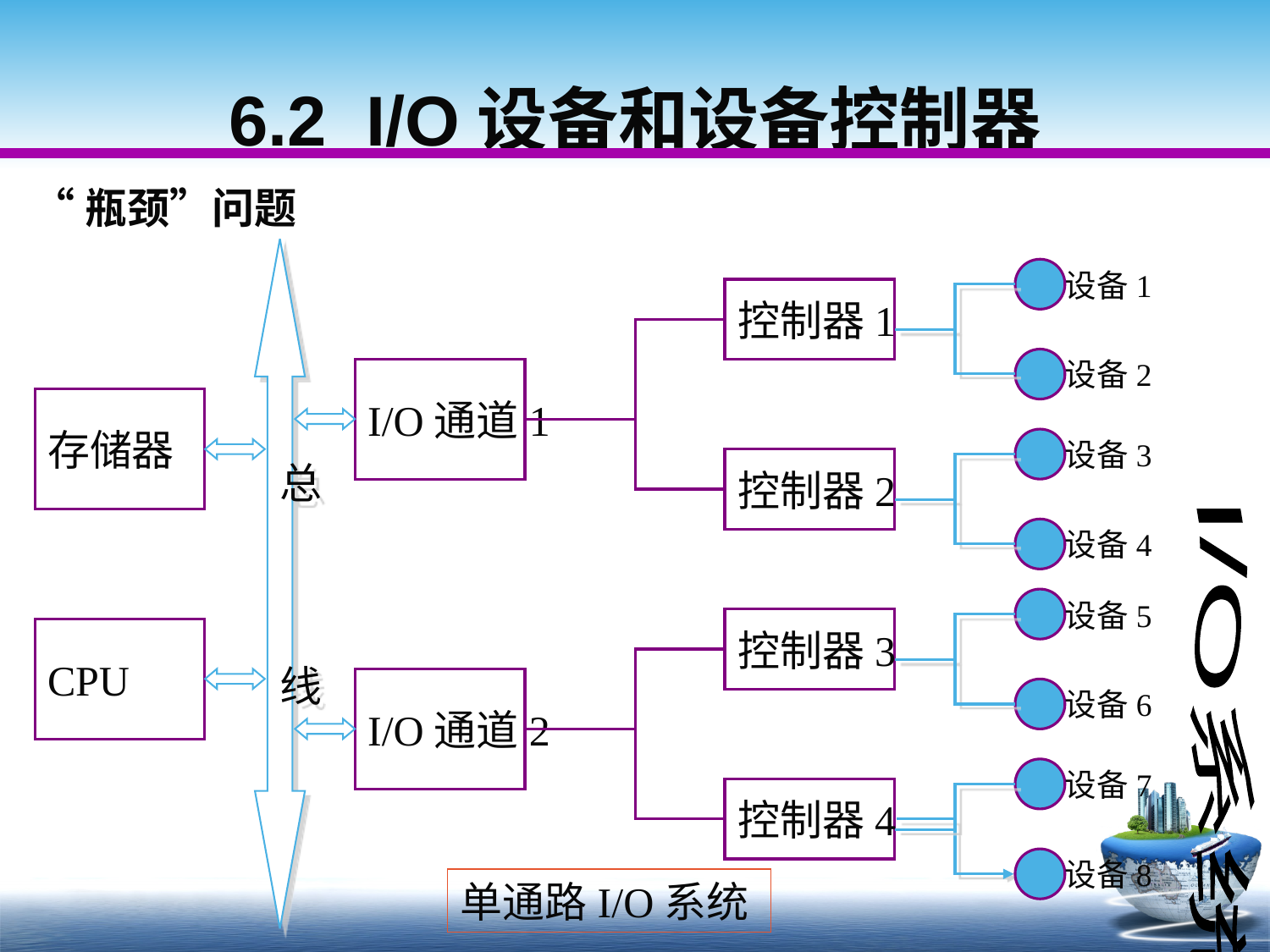

# 6.2  I/O设备和设备控制器

“瓶颈”问题
总

线

设备1
设备2

设备3

设备4

设备5
设备6

设备7
设备8

控制器1
控制器2
控制器3
控制器4
I/O通道1
存储器

CPU

I/O通道2
I/O系统

单通路I/O系统